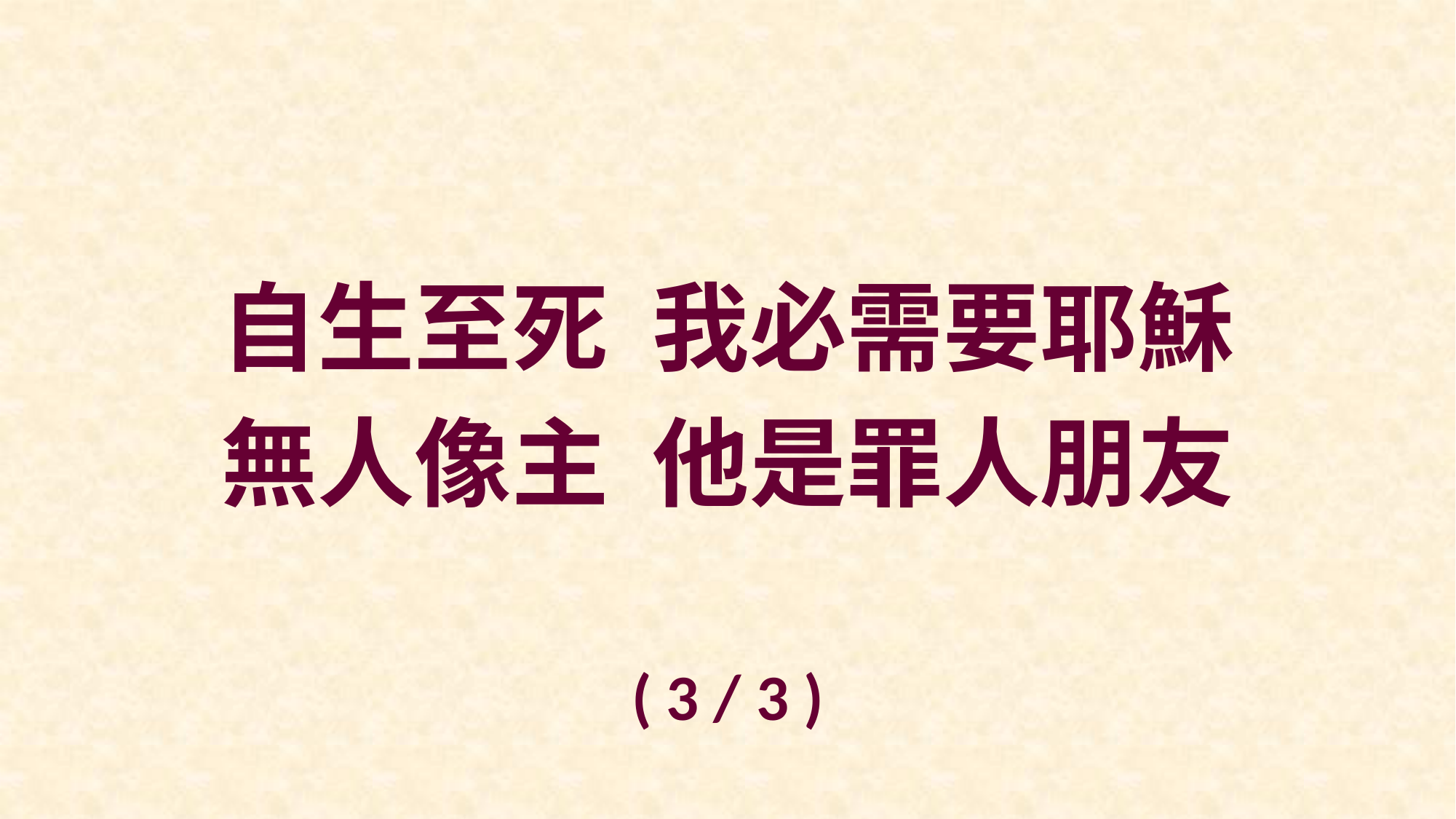

自生至死  我必需要耶穌
無人像主  他是罪人朋友
( 3 / 3 )